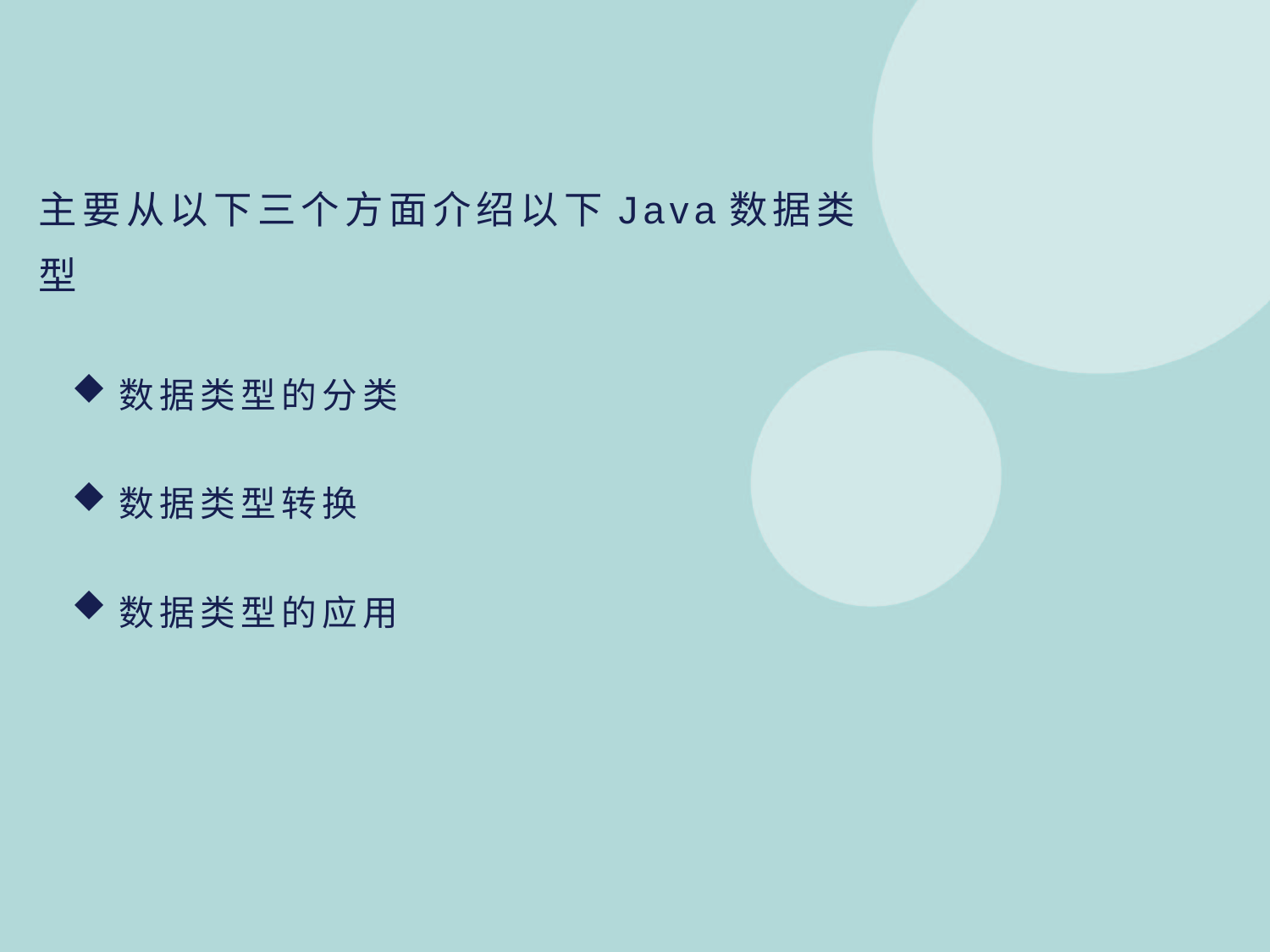

主要从以下三个方面介绍以下Java数据类型
数据类型的分类

数据类型转换

数据类型的应用